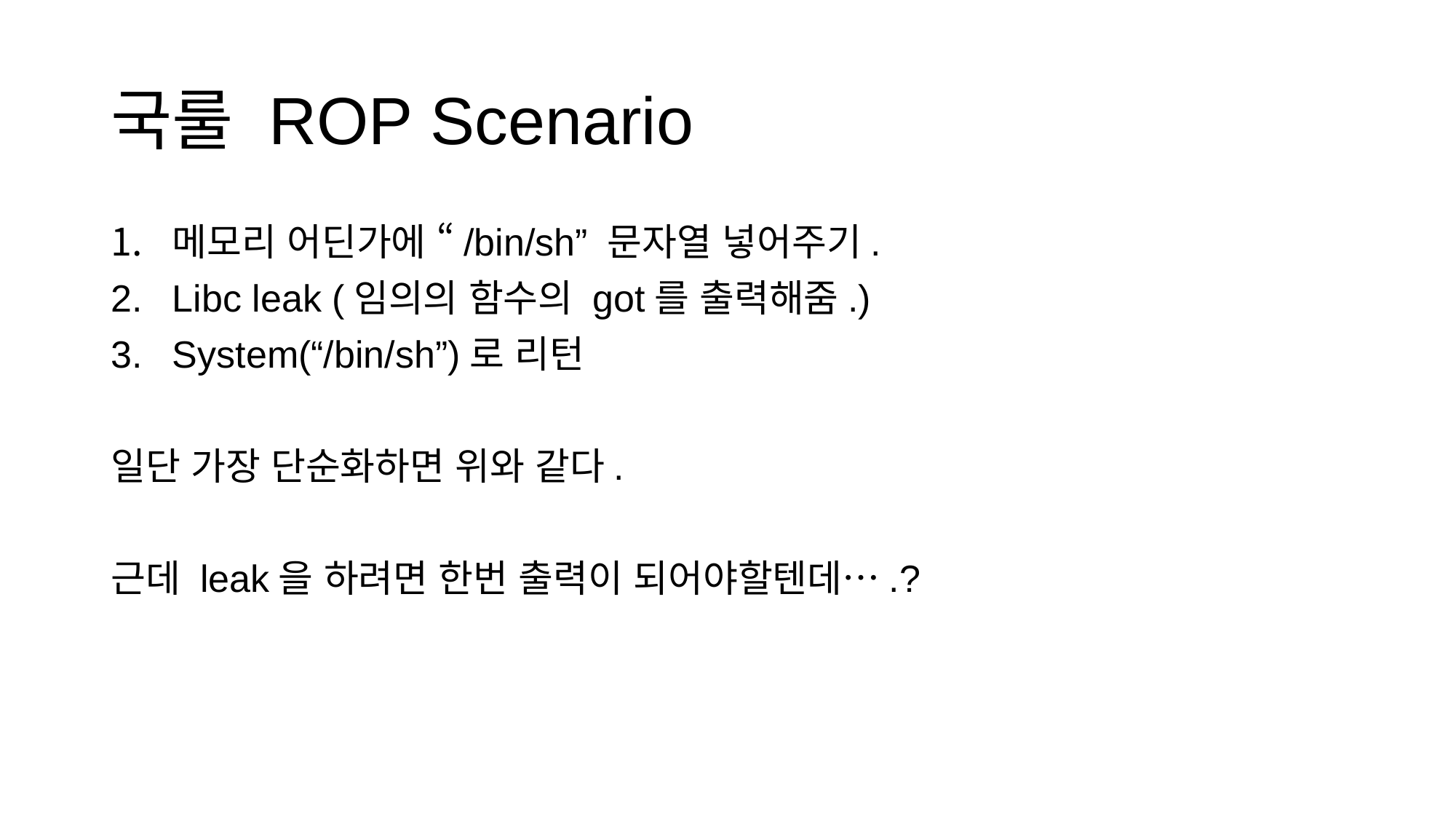

# 국룰 ROP Scenario
메모리 어딘가에 “/bin/sh” 문자열 넣어주기.
Libc leak (임의의 함수의 got를 출력해줌.)
System(“/bin/sh”)로 리턴

일단 가장 단순화하면 위와 같다.

근데 leak을 하려면 한번 출력이 되어야할텐데….?